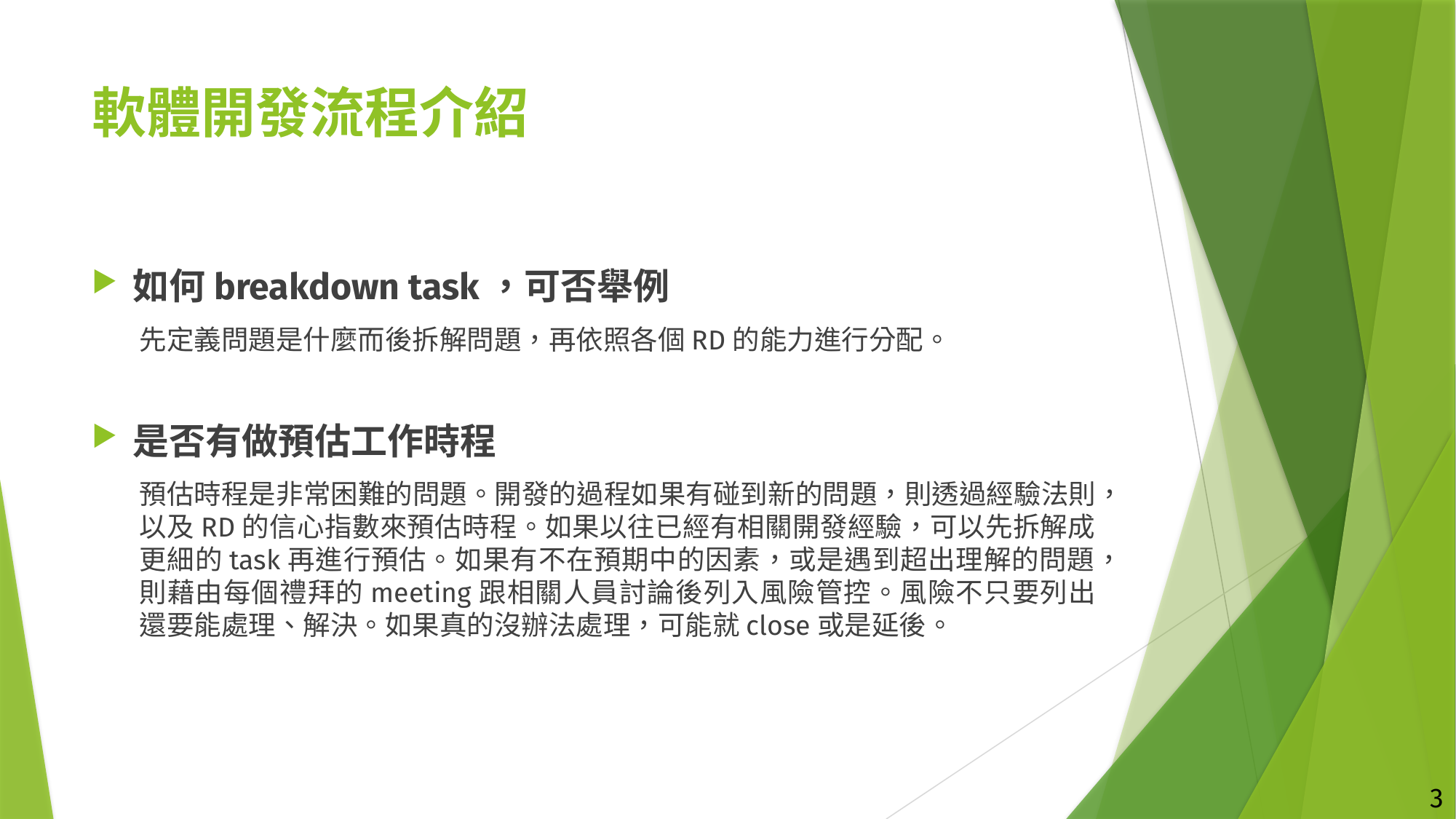

# 軟體開發流程介紹
如何breakdown task，可否舉例
先定義問題是什麼而後拆解問題，再依照各個RD的能力進行分配。

是否有做預估工作時程
預估時程是非常困難的問題。開發的過程如果有碰到新的問題，則透過經驗法則，以及RD的信心指數來預估時程。如果以往已經有相關開發經驗，可以先拆解成更細的task再進行預估。如果有不在預期中的因素，或是遇到超出理解的問題，則藉由每個禮拜的meeting跟相關人員討論後列入風險管控。風險不只要列出還要能處理、解決。如果真的沒辦法處理，可能就close或是延後。
3